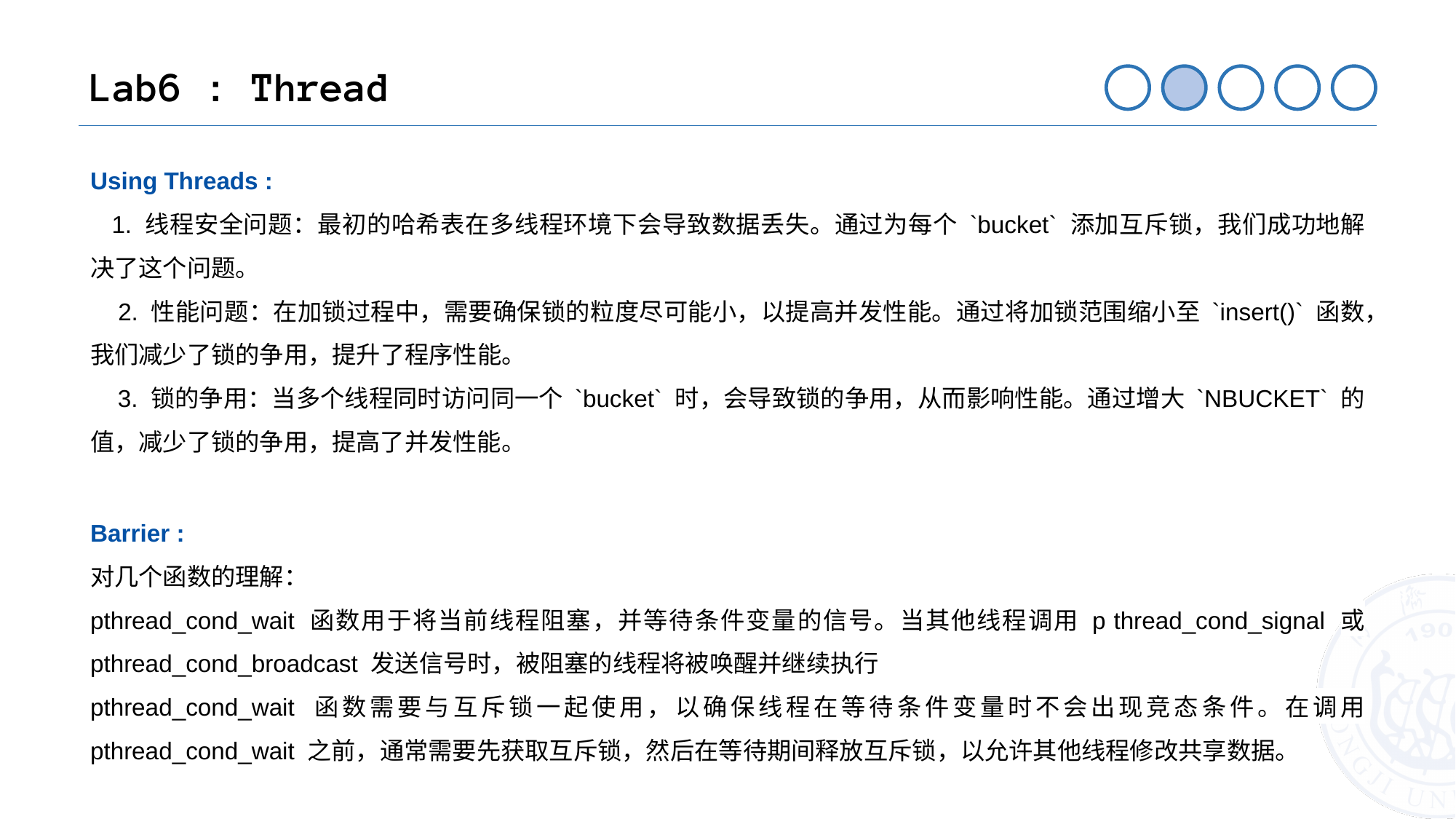

Lab6 : Thread

Using Threads :
   1. 线程安全问题：最初的哈希表在多线程环境下会导致数据丢失。通过为每个 `bucket` 添加互斥锁，我们成功地解决了这个问题。
    2. 性能问题：在加锁过程中，需要确保锁的粒度尽可能小，以提高并发性能。通过将加锁范围缩小至 `insert()` 函数，我们减少了锁的争用，提升了程序性能。
    3. 锁的争用：当多个线程同时访问同一个 `bucket` 时，会导致锁的争用，从而影响性能。通过增大 `NBUCKET` 的值，减少了锁的争用，提高了并发性能。
Barrier :
对几个函数的理解：
pthread_cond_wait 函数用于将当前线程阻塞，并等待条件变量的信号。当其他线程调用 p thread_cond_signal 或 pthread_cond_broadcast 发送信号时，被阻塞的线程将被唤醒并继续执行
pthread_cond_wait 函数需要与互斥锁一起使用，以确保线程在等待条件变量时不会出现竞态条件。在调用 pthread_cond_wait 之前，通常需要先获取互斥锁，然后在等待期间释放互斥锁，以允许其他线程修改共享数据。